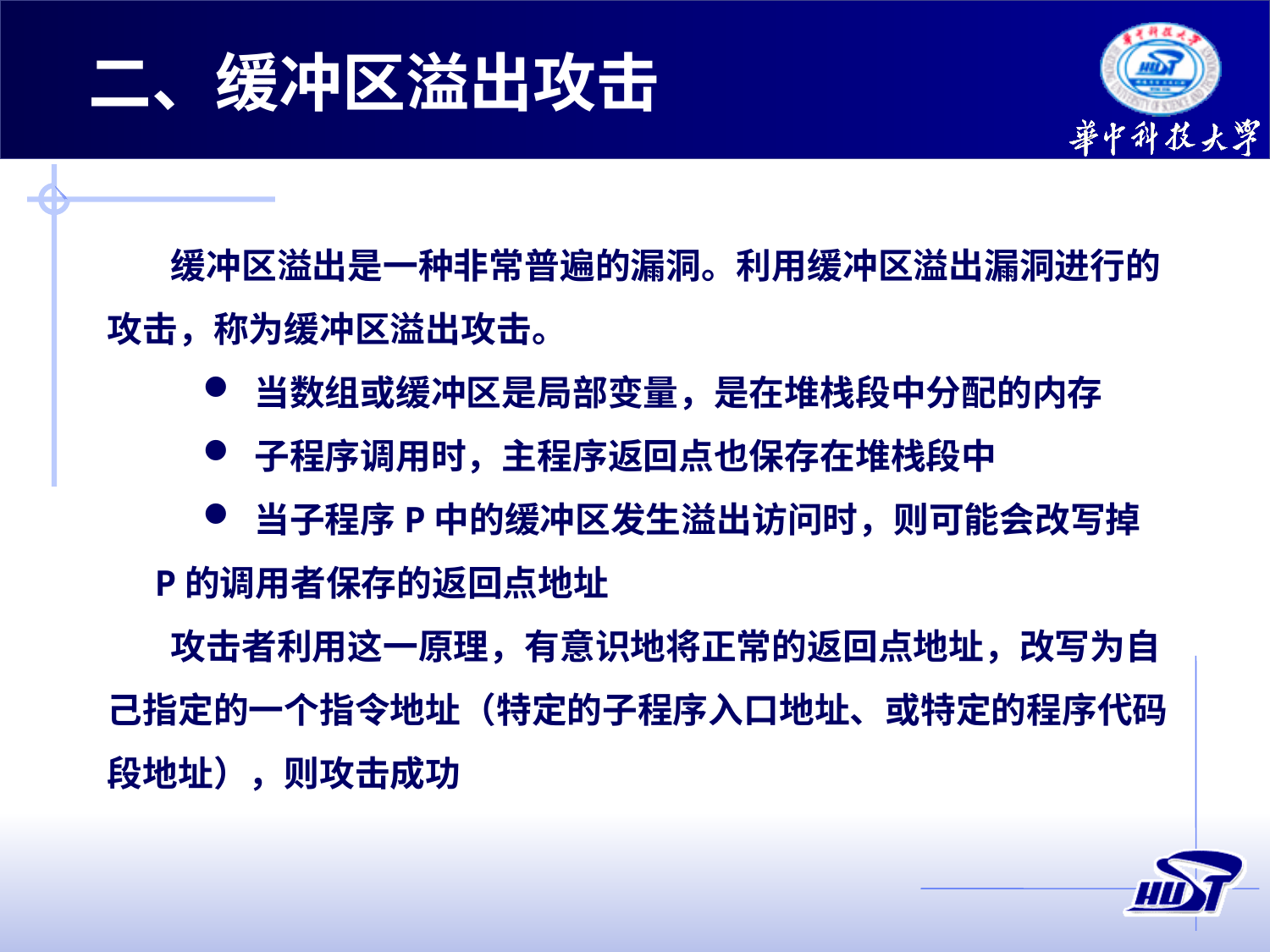

二、缓冲区溢出攻击
缓冲区溢出是一种非常普遍的漏洞。利用缓冲区溢出漏洞进行的攻击，称为缓冲区溢出攻击。
 当数组或缓冲区是局部变量，是在堆栈段中分配的内存
 子程序调用时，主程序返回点也保存在堆栈段中
 当子程序P中的缓冲区发生溢出访问时，则可能会改写掉P的调用者保存的返回点地址
攻击者利用这一原理，有意识地将正常的返回点地址，改写为自己指定的一个指令地址（特定的子程序入口地址、或特定的程序代码段地址），则攻击成功